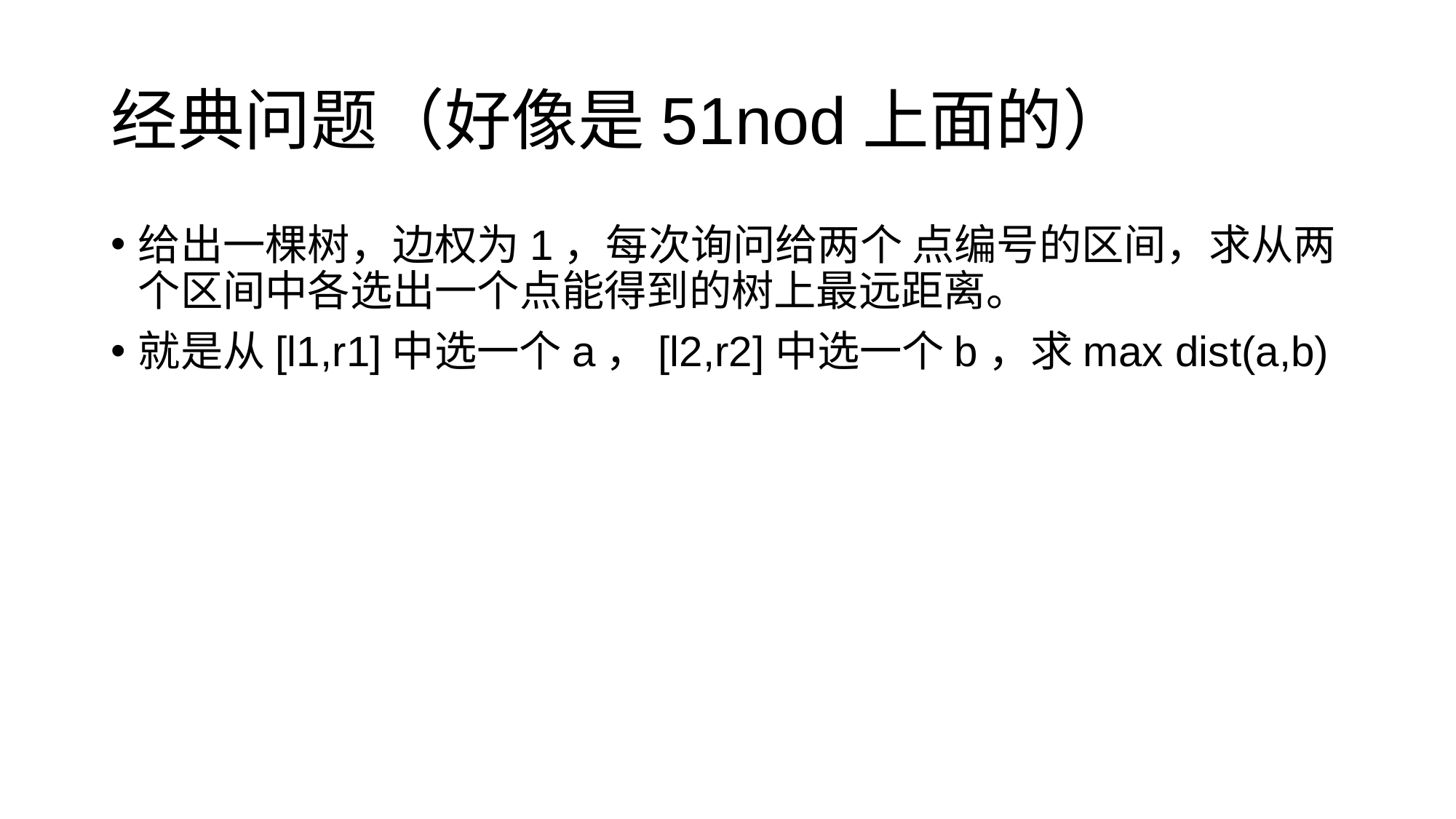

# 经典问题（好像是51nod上面的）
给出一棵树，边权为1，每次询问给两个 点编号的区间，求从两个区间中各选出一个点能得到的树上最远距离。
就是从[l1,r1]中选一个a，[l2,r2]中选一个b，求max dist(a,b)